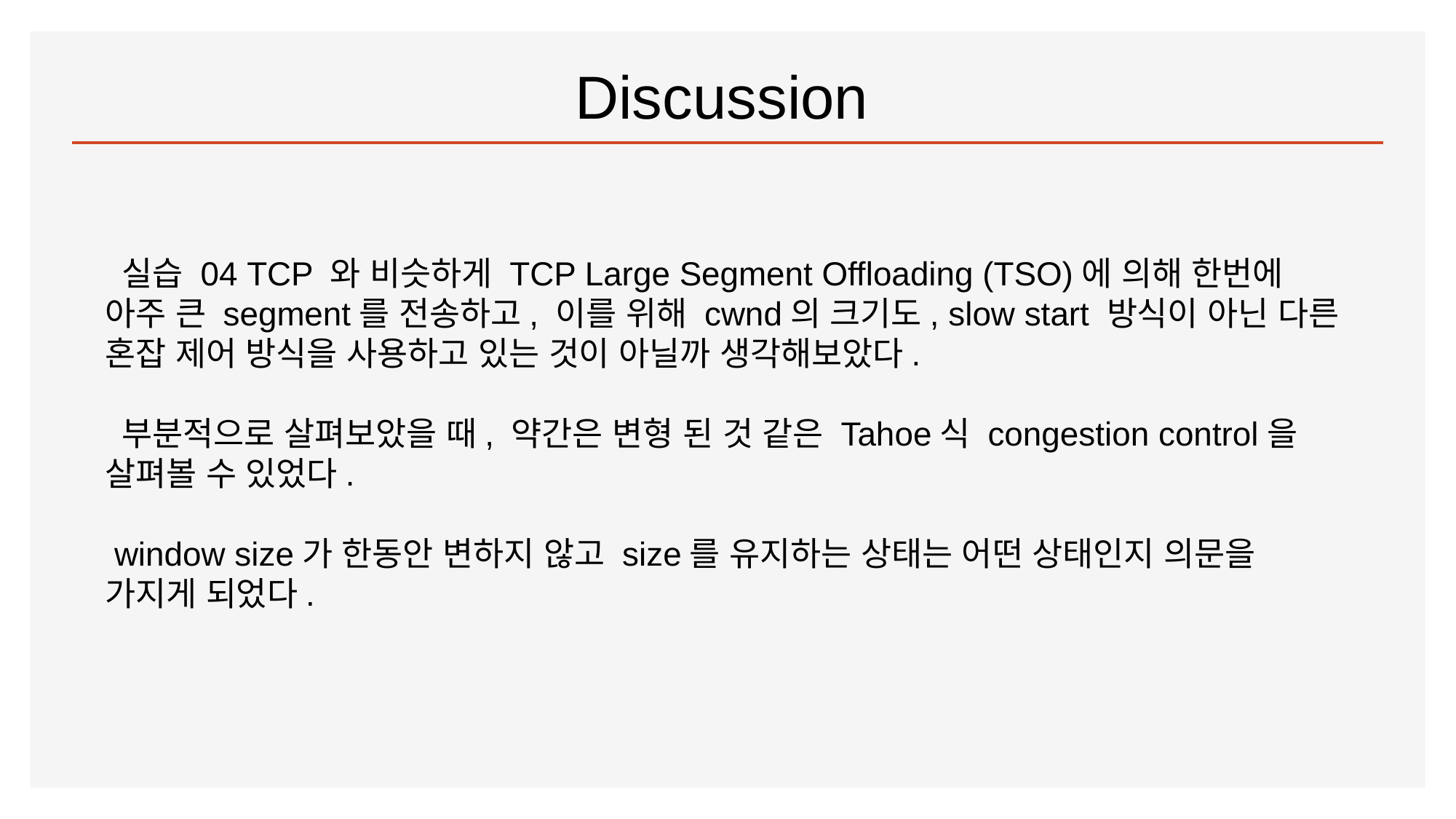

# Discussion
 실습 04 TCP 와 비슷하게 TCP Large Segment Offloading (TSO)에 의해 한번에 아주 큰 segment를 전송하고, 이를 위해 cwnd의 크기도, slow start 방식이 아닌 다른 혼잡 제어 방식을 사용하고 있는 것이 아닐까 생각해보았다.

 부분적으로 살펴보았을 때, 약간은 변형 된 것 같은 Tahoe식 congestion control을 살펴볼 수 있었다.

 window size가 한동안 변하지 않고 size를 유지하는 상태는 어떤 상태인지 의문을 가지게 되었다.